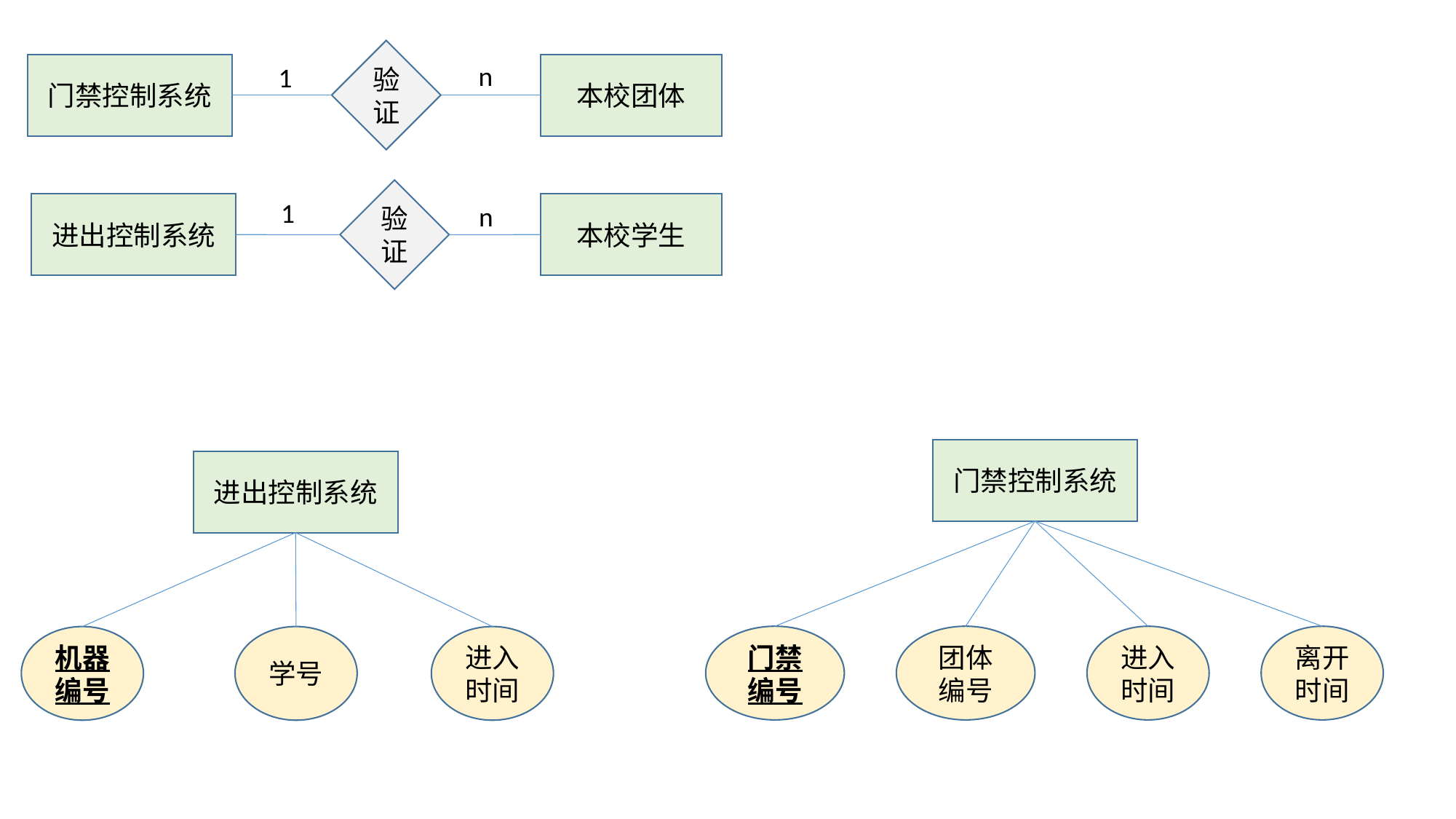

验证
n
门禁控制系统
本校团体
1
验证
1
进出控制系统
n
本校学生
门禁控制系统
进出控制系统
门禁编号
团体编号
进入时间
离开时间
机器编号
学号
进入时间